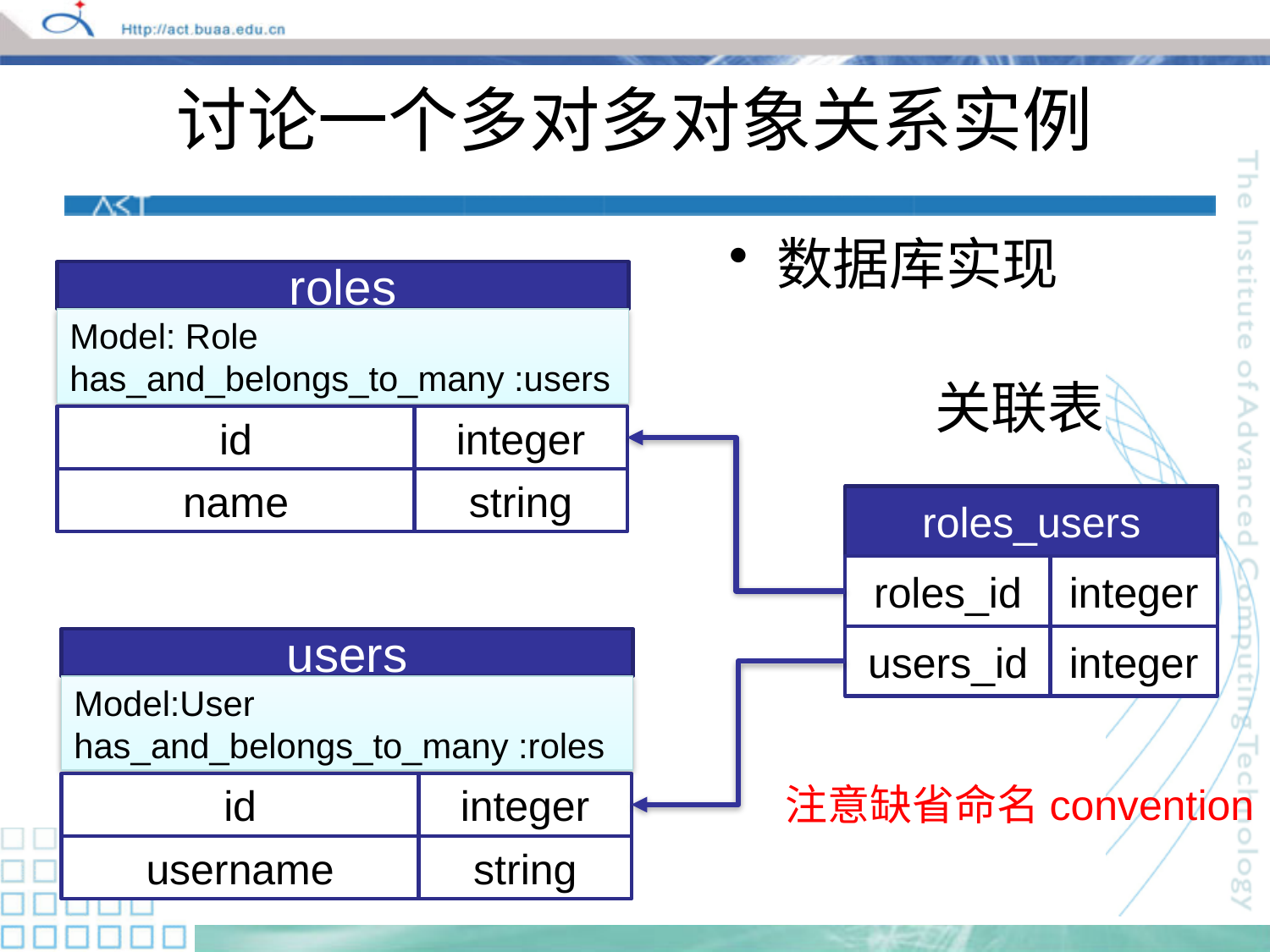

# 讨论一个多对多对象关系实例
数据库实现
roles
Model: Role
has_and_belongs_to_many :users
id
integer
name
string
关联表

注意缺省命名convention
roles_users
roles_id
integer
users_id
integer
users
Model:User
has_and_belongs_to_many :roles
id
integer
username
string